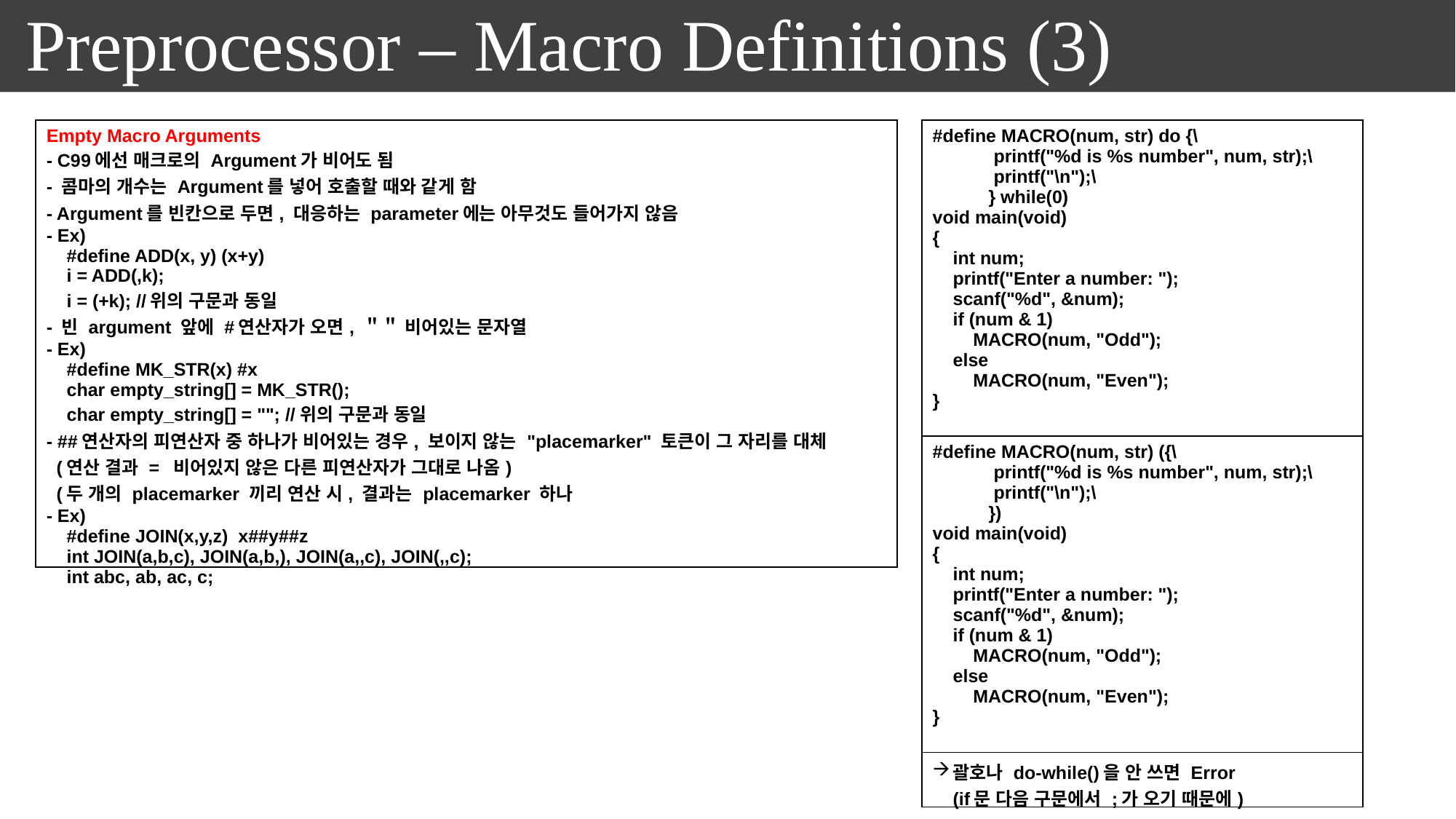

Preprocessor – Macro Definitions (3)
| Empty Macro Arguments - C99에선 매크로의 Argument가 비어도 됨 - 콤마의 개수는 Argument를 넣어 호출할 때와 같게 함 - Argument를 빈칸으로 두면, 대응하는 parameter에는 아무것도 들어가지 않음 - Ex) #define ADD(x, y) (x+y) i = ADD(,k); i = (+k); //위의 구문과 동일 - 빈 argument 앞에 #연산자가 오면, ＂＂ 비어있는 문자열 - Ex) #define MK\_STR(x) #x char empty\_string[] = MK\_STR(); char empty\_string[] = ""; //위의 구문과 동일 - ##연산자의 피연산자 중 하나가 비어있는 경우, 보이지 않는 "placemarker" 토큰이 그 자리를 대체 (연산 결과 = 비어있지 않은 다른 피연산자가 그대로 나옴) (두 개의 placemarker 끼리 연산 시, 결과는 placemarker 하나 - Ex) #define JOIN(x,y,z)  x##y##z int JOIN(a,b,c), JOIN(a,b,), JOIN(a,,c), JOIN(,,c); int abc, ab, ac, c; |
| --- |
| #define MACRO(num, str) do {\             printf("%d is %s number", num, str);\             printf("\n");\            } while(0) void main(void) {     int num;     printf("Enter a number: ");     scanf("%d", &num);     if (num & 1)         MACRO(num, "Odd");     else         MACRO(num, "Even"); } |
| --- |
| #define MACRO(num, str) ({\             printf("%d is %s number", num, str);\             printf("\n");\            }) void main(void) {     int num;     printf("Enter a number: ");     scanf("%d", &num);     if (num & 1)         MACRO(num, "Odd");     else         MACRO(num, "Even"); } |
| 괄호나 do-while()을 안 쓰면 Error (if문 다음 구문에서 ;가 오기 때문에) |